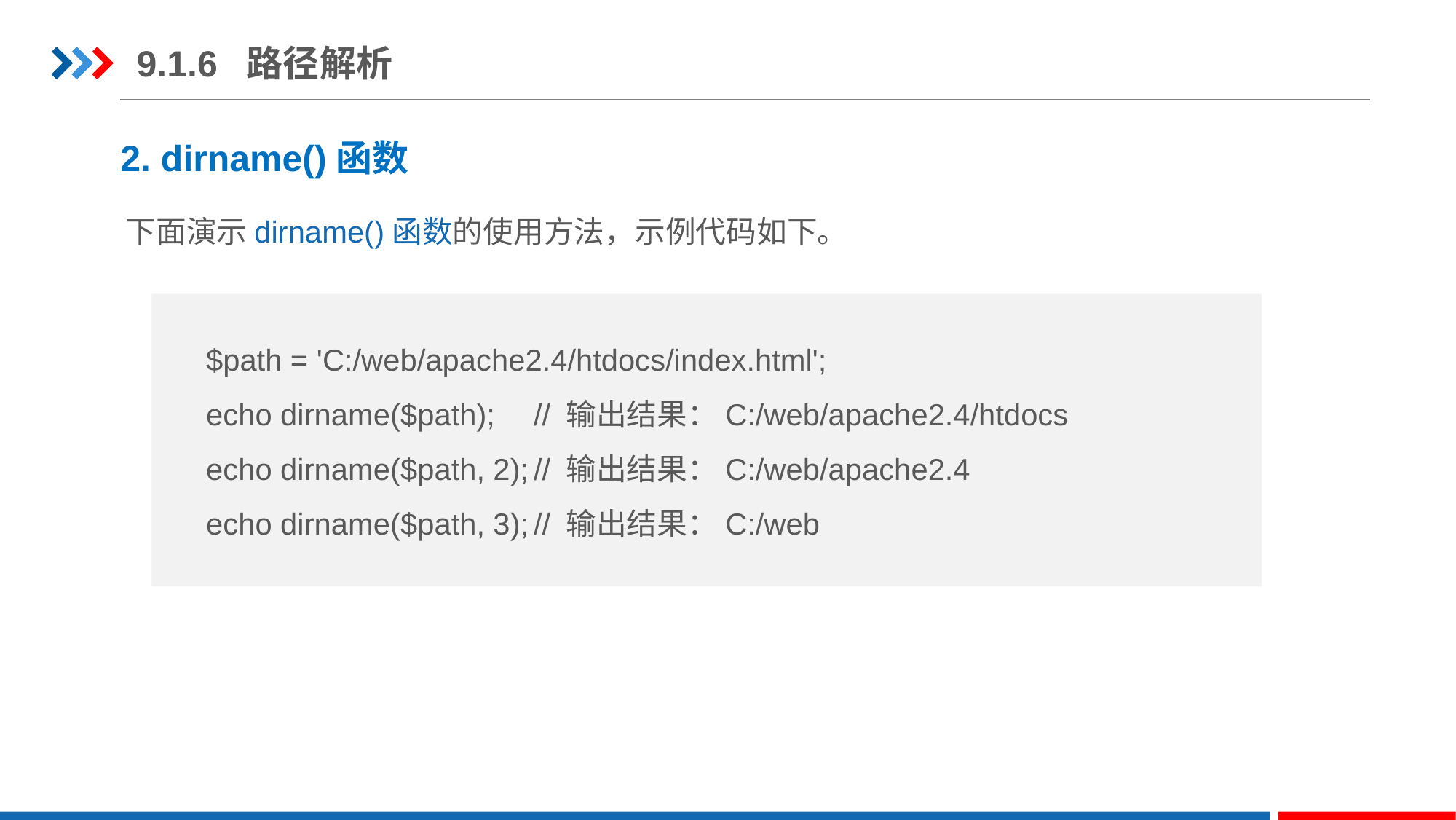

9.1.6  路径解析
2. dirname()函数
下面演示dirname()函数的使用方法，示例代码如下。

$path = 'C:/web/apache2.4/htdocs/index.html';
echo dirname($path);	// 输出结果：C:/web/apache2.4/htdocs
echo dirname($path, 2);	// 输出结果：C:/web/apache2.4
echo dirname($path, 3);	// 输出结果：C:/web